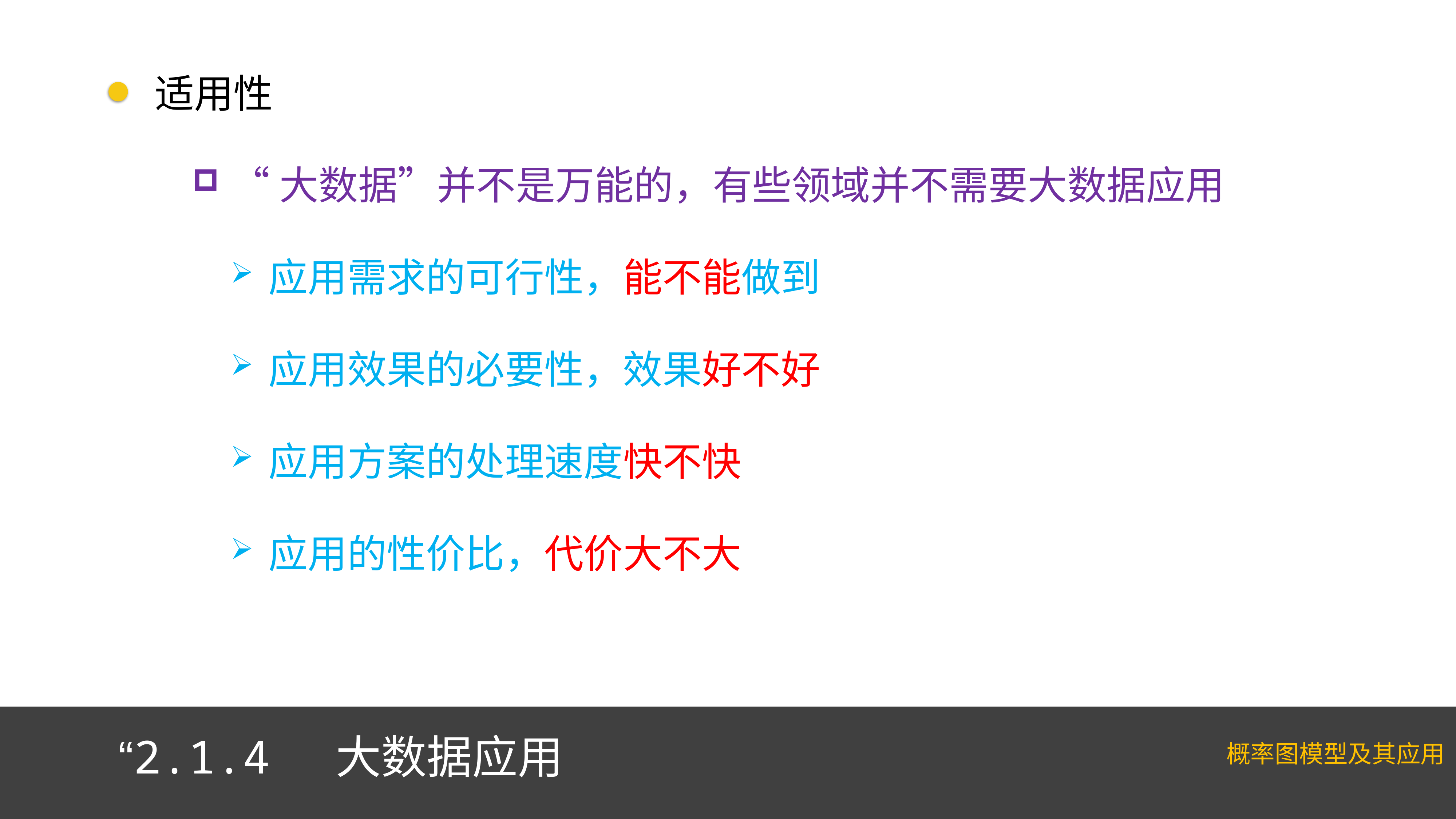

适用性
“大数据”并不是万能的，有些领域并不需要大数据应用
应用需求的可行性，能不能做到
应用效果的必要性，效果好不好
应用方案的处理速度快不快
应用的性价比，代价大不大

“2.1.4  大数据应用